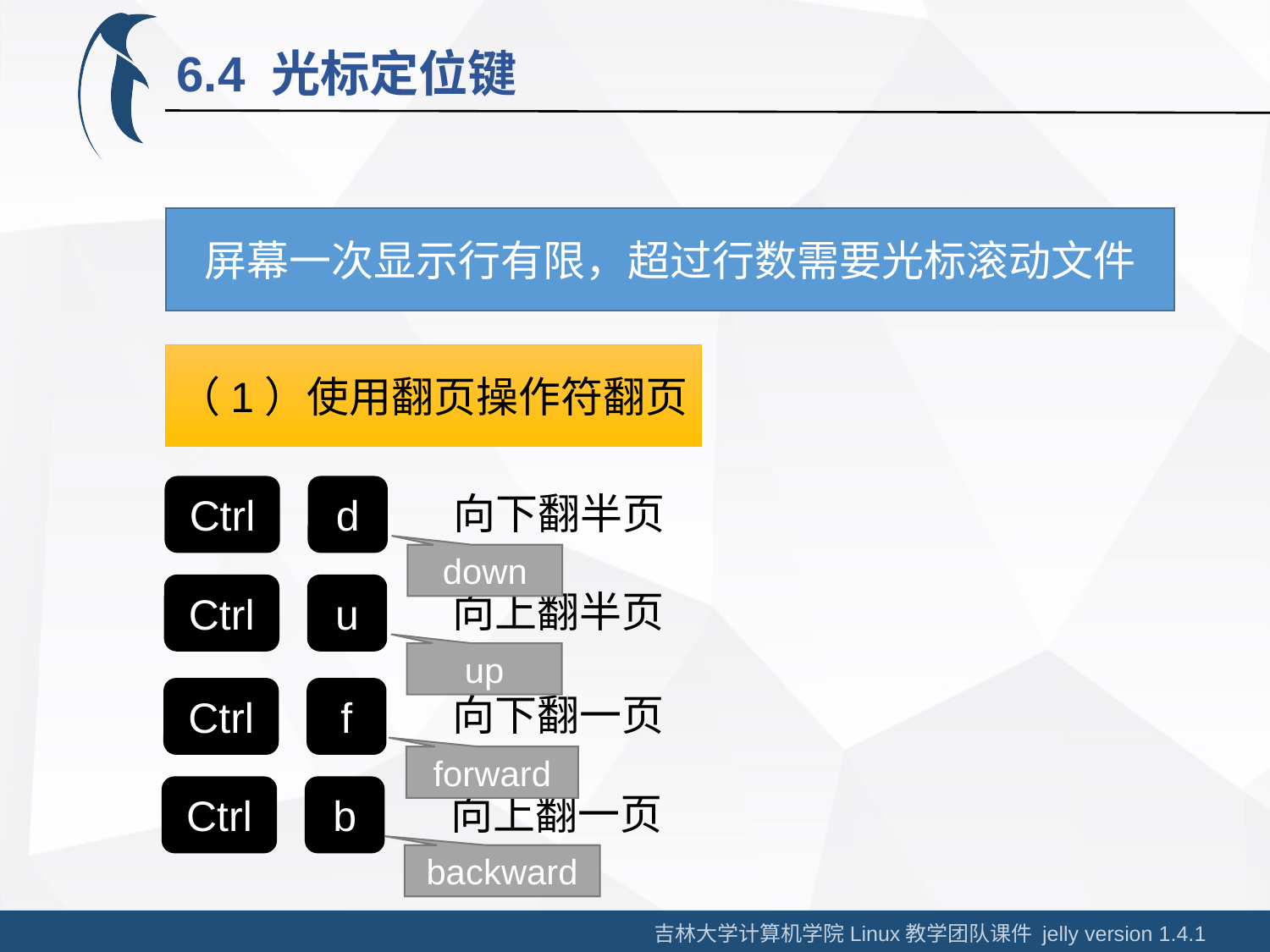

6.4 光标定位键
屏幕一次显示行有限，超过行数需要光标滚动文件
（1）使用翻页操作符翻页
Ctrl
d
向下翻半页
down
Ctrl
u
向上翻半页
up
Ctrl
f
向下翻一页
forward
Ctrl
b
向上翻一页
backward